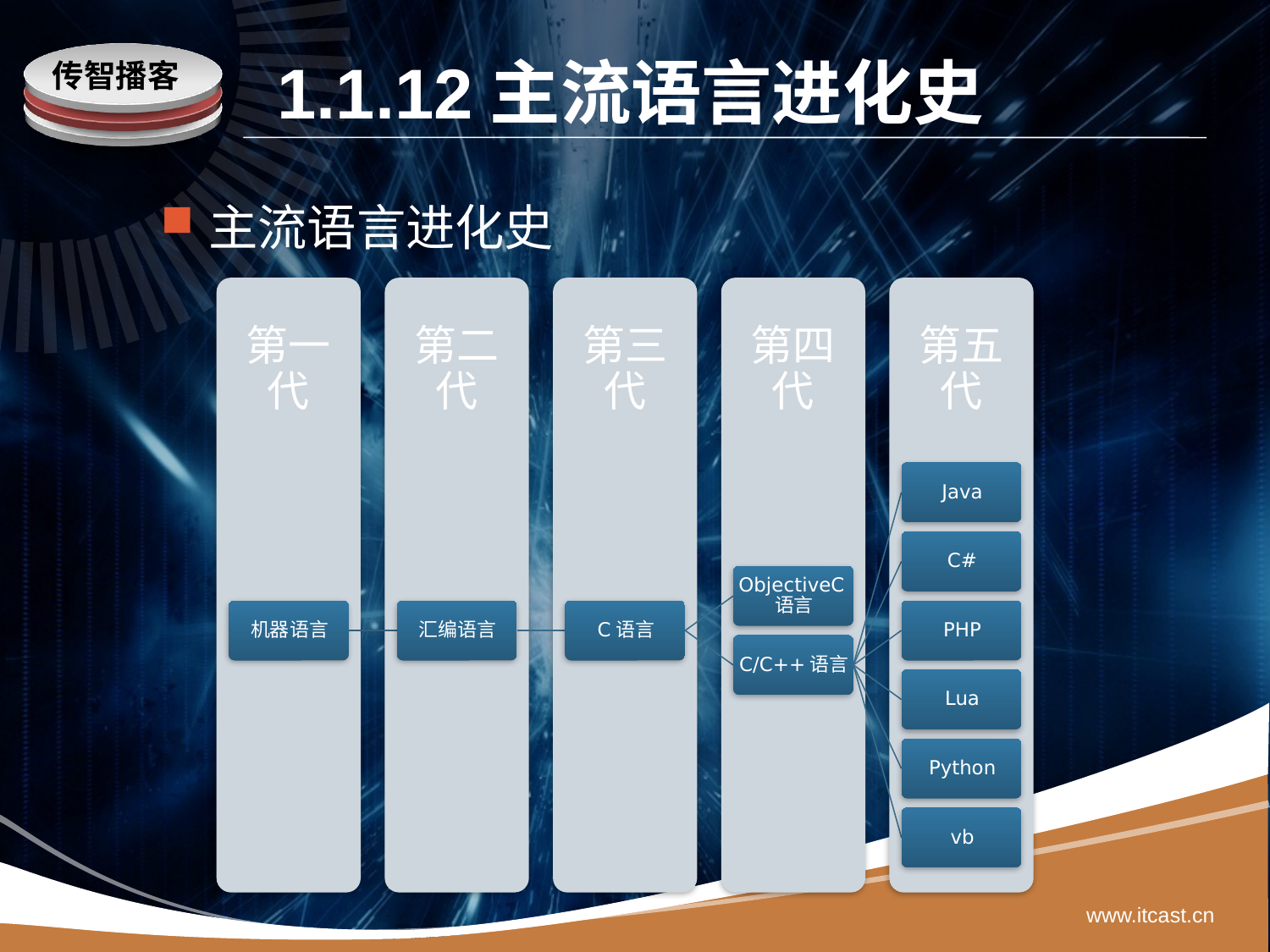

# 1.1.12主流语言进化史
传智播客
主流语言进化史

第五代
第四代
第三代
第二代
第一代
机器语言

汇编语言

C语言

ObjectiveC语言

C/C++语言

Java

C#

PHP

Lua

Python

vb
www.itcast.cn